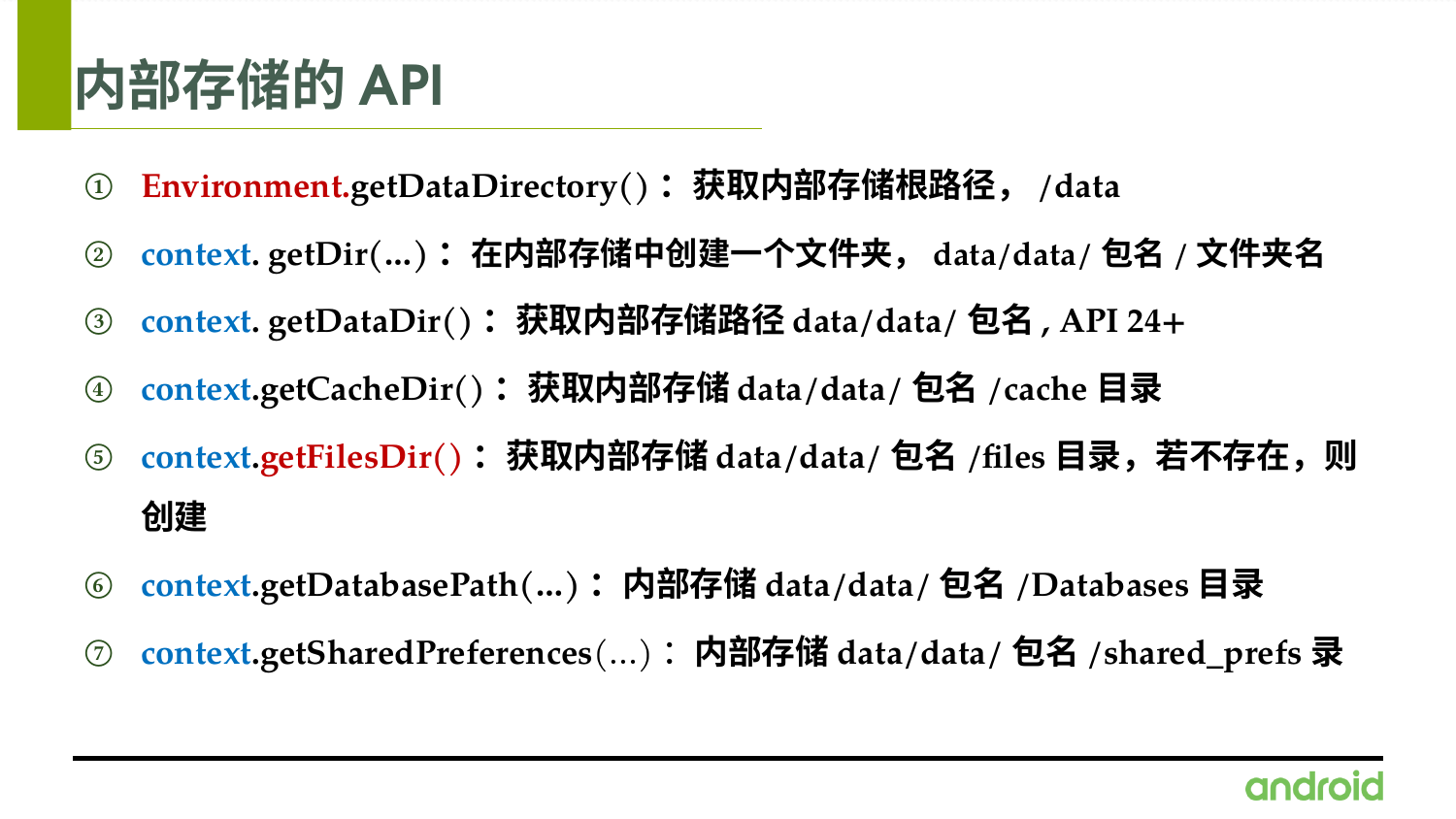

# 内部存储的API
Environment.getDataDirectory()：获取内部存储根路径，/data
context. getDir(…)：在内部存储中创建一个文件夹，data/data/包名/文件夹名
context. getDataDir()：获取内部存储路径data/data/包名, API 24+
context.getCacheDir()：获取内部存储data/data/包名/cache目录
context.getFilesDir()：获取内部存储data/data/包名/files目录，若不存在，则创建
context.getDatabasePath(…)：内部存储data/data/包名/Databases目录
context.getSharedPreferences(…)：内部存储data/data/包名/shared_prefs录